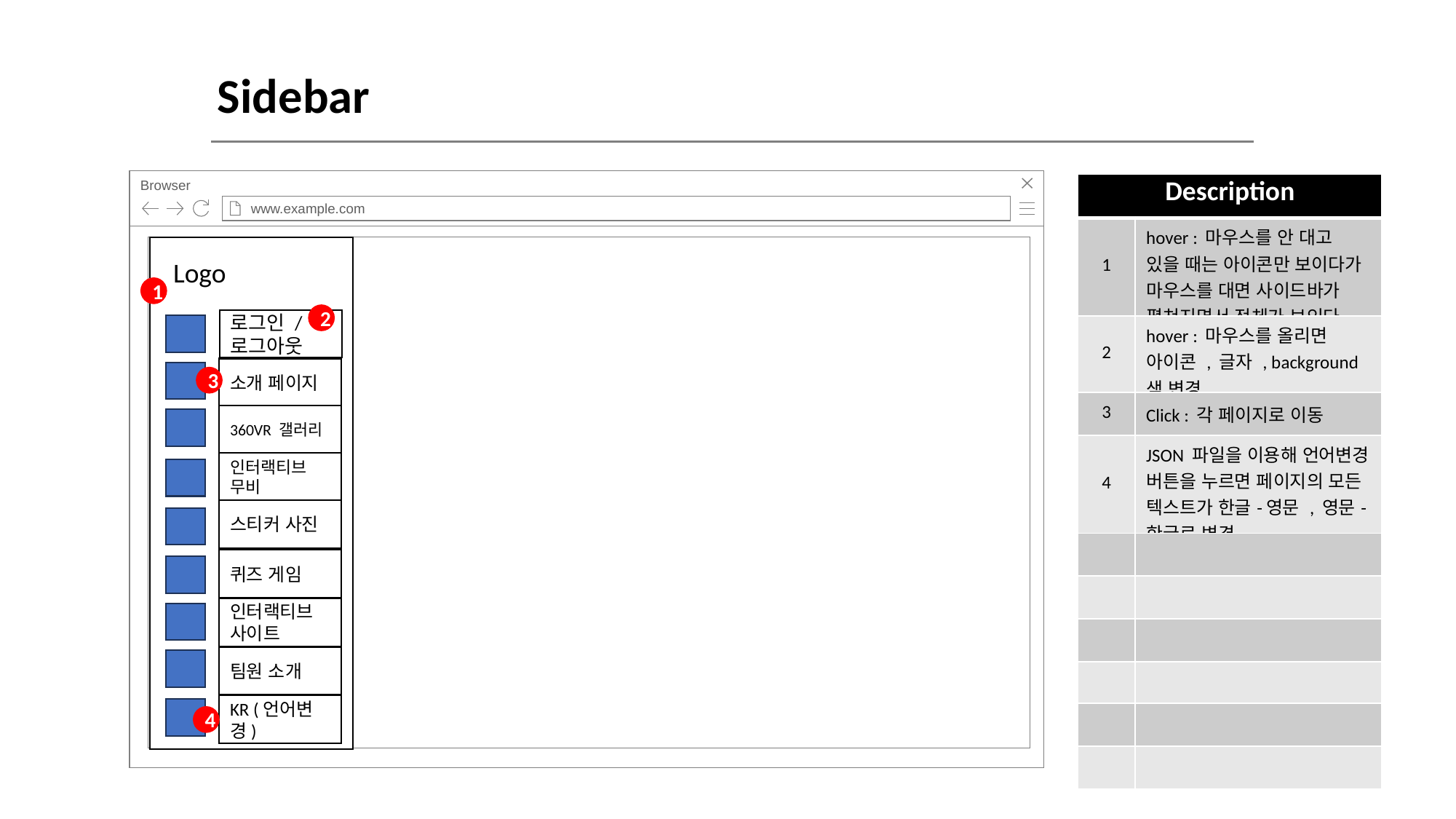

Sidebar
Browser

www.example.com

| Description |  |
| --- | --- |
| 1 | hover : 마우스를 안 대고 있을 때는 아이콘만 보이다가 마우스를 대면 사이드바가 펼쳐지면서 전체가 보인다 |
| 2 | hover : 마우스를 올리면 아이콘 , 글자 , background 색 변경 |
| 3 | Click : 각 페이지로 이동 |
| 4 | JSON 파일을 이용해 언어변경 버튼을 누르면 페이지의 모든 텍스트가 한글-영문 , 영문-한글로 변경 |
|  |  |
|  |  |
|  |  |
|  |  |
|  |  |
|  |  |

Logo
1
2
로그인 / 로그아웃

소개 페이지

3
360VR 갤러리

인터랙티브 무비

스티커 사진

퀴즈 게임

인터랙티브 사이트

팀원 소개

KR (언어변경)

4